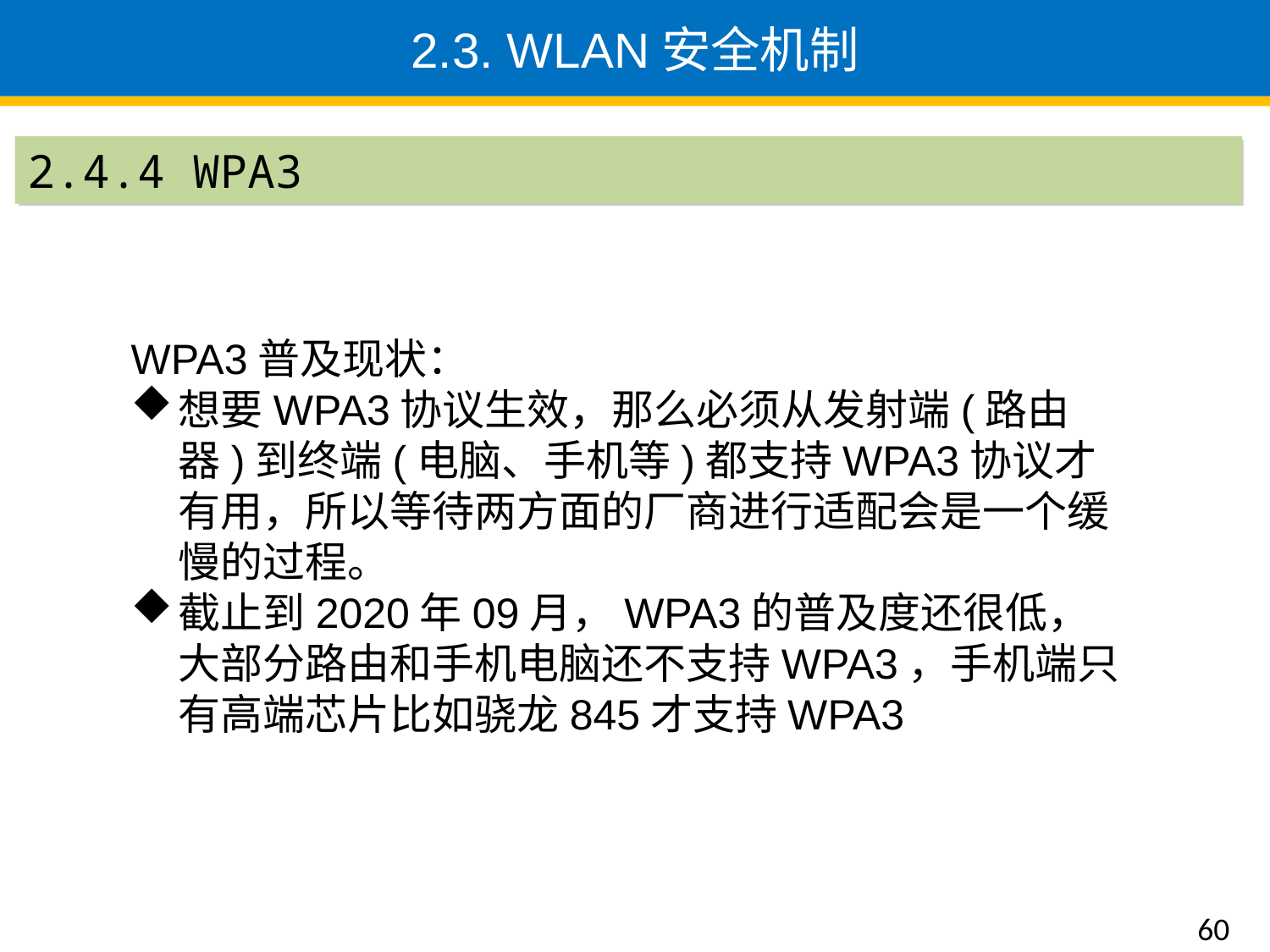

# 2.3. WLAN安全机制
2.4.4 WPA3

WPA3普及现状：
想要WPA3协议生效，那么必须从发射端(路由器)到终端(电脑、手机等)都支持WPA3协议才有用，所以等待两方面的厂商进行适配会是一个缓慢的过程。
截止到2020年09月，WPA3的普及度还很低，大部分路由和手机电脑还不支持WPA3，手机端只有高端芯片比如骁龙845才支持WPA3
60